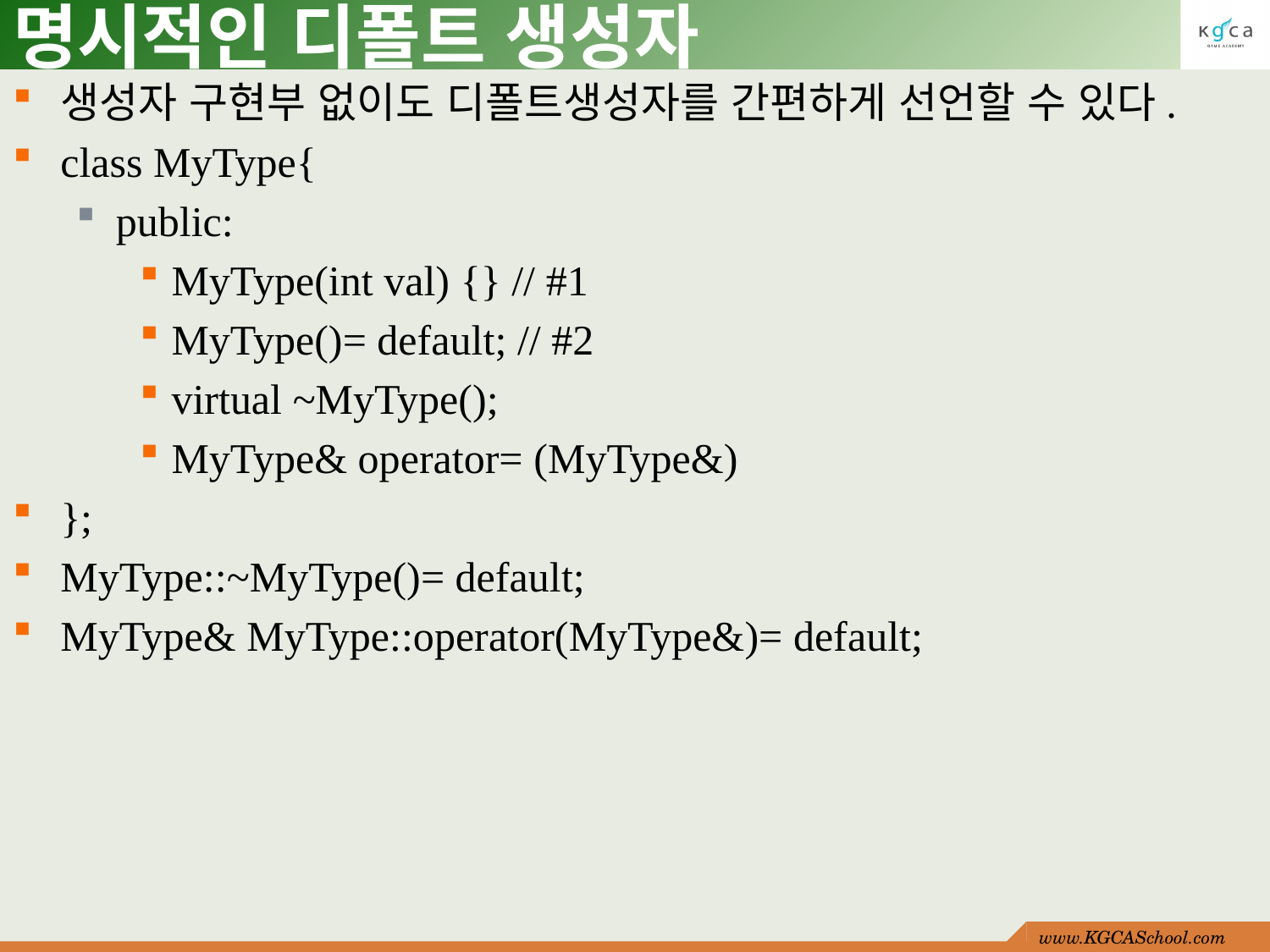

# 명시적인 디폴트 생성자
생성자 구현부 없이도 디폴트생성자를 간편하게 선언할 수 있다.
class MyType{
public:
MyType(int val) {} // #1
MyType()= default; // #2
virtual ~MyType();
MyType& operator= (MyType&)
};
MyType::~MyType()= default;
MyType& MyType::operator(MyType&)= default;